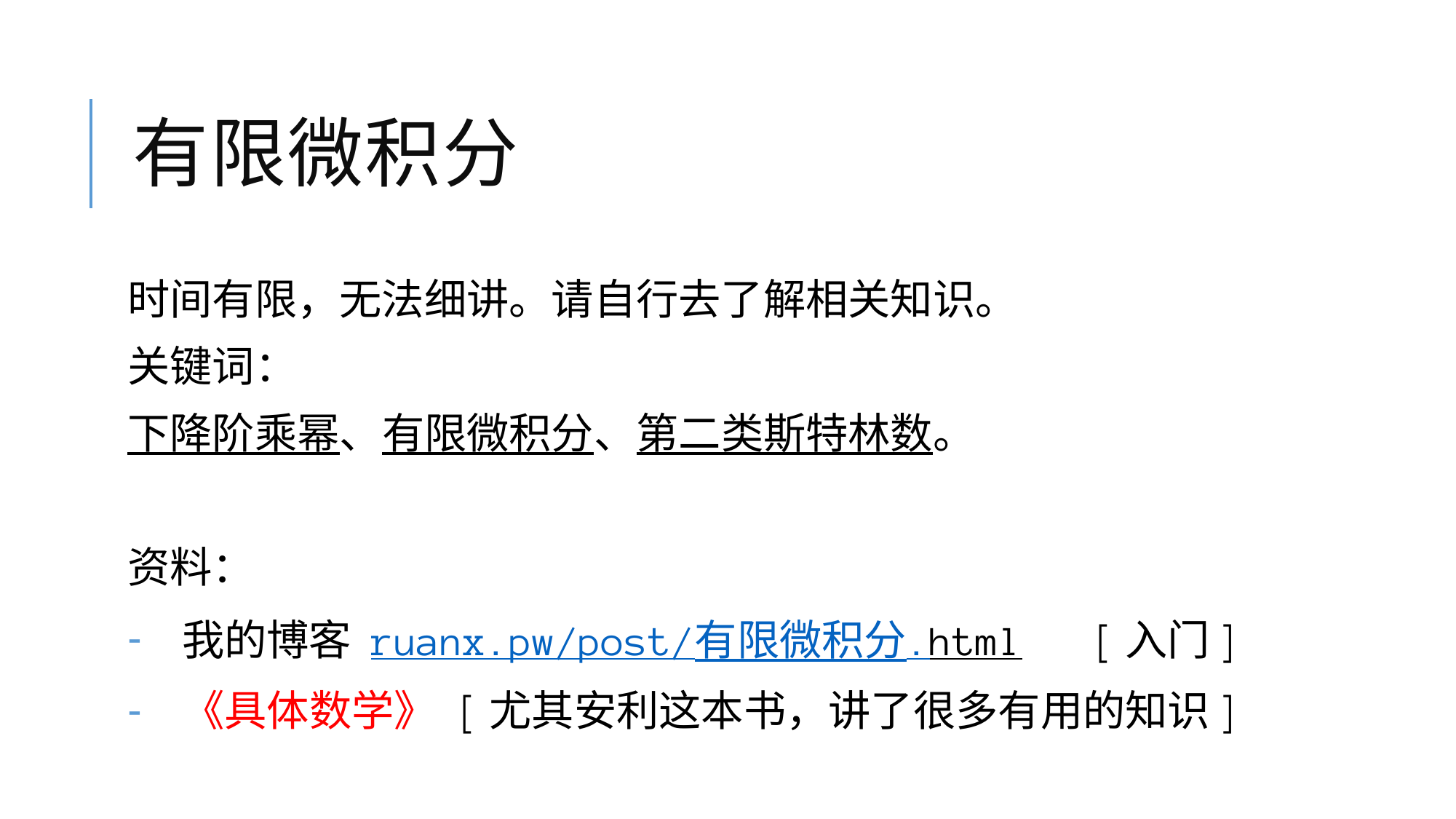

# 有限微积分
时间有限，无法细讲。请自行去了解相关知识。
关键词：
下降阶乘幂、有限微积分、第二类斯特林数。

资料：
我的博客 ruanx.pw/post/有限微积分.html   [入门]
《具体数学》 [尤其安利这本书，讲了很多有用的知识]